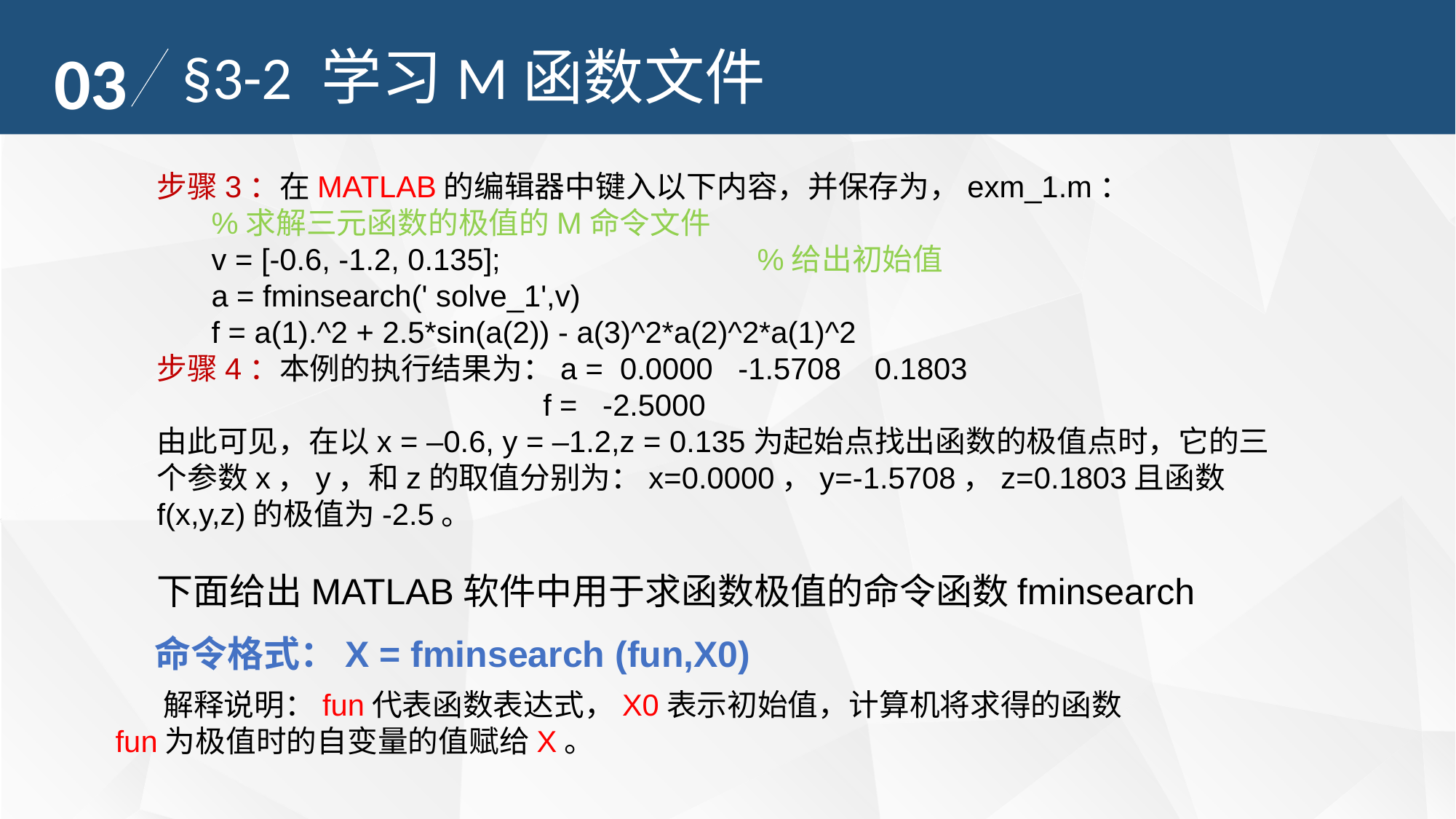

03
§3-2 学习M函数文件
步骤3：在MATLAB的编辑器中键入以下内容，并保存为，exm_1.m：
%求解三元函数的极值的M命令文件
v = [-0.6, -1.2, 0.135]; 			%给出初始值
a = fminsearch(' solve_1',v)
f = a(1).^2 + 2.5*sin(a(2)) - a(3)^2*a(2)^2*a(1)^2
步骤4：本例的执行结果为：a =  0.0000   -1.5708    0.1803
			       f =   -2.5000
由此可见，在以x = –0.6, y = –1.2,z = 0.135为起始点找出函数的极值点时，它的三个参数x，y，和z的取值分别为：x=0.0000，y=-1.5708，z=0.1803且函数f(x,y,z)的极值为-2.5。

下面给出MATLAB软件中用于求函数极值的命令函数fminsearch
命令格式：X = fminsearch (fun,X0)
      解释说明：fun代表函数表达式，X0表示初始值，计算机将求得的函数fun为极值时的自变量的值赋给X。